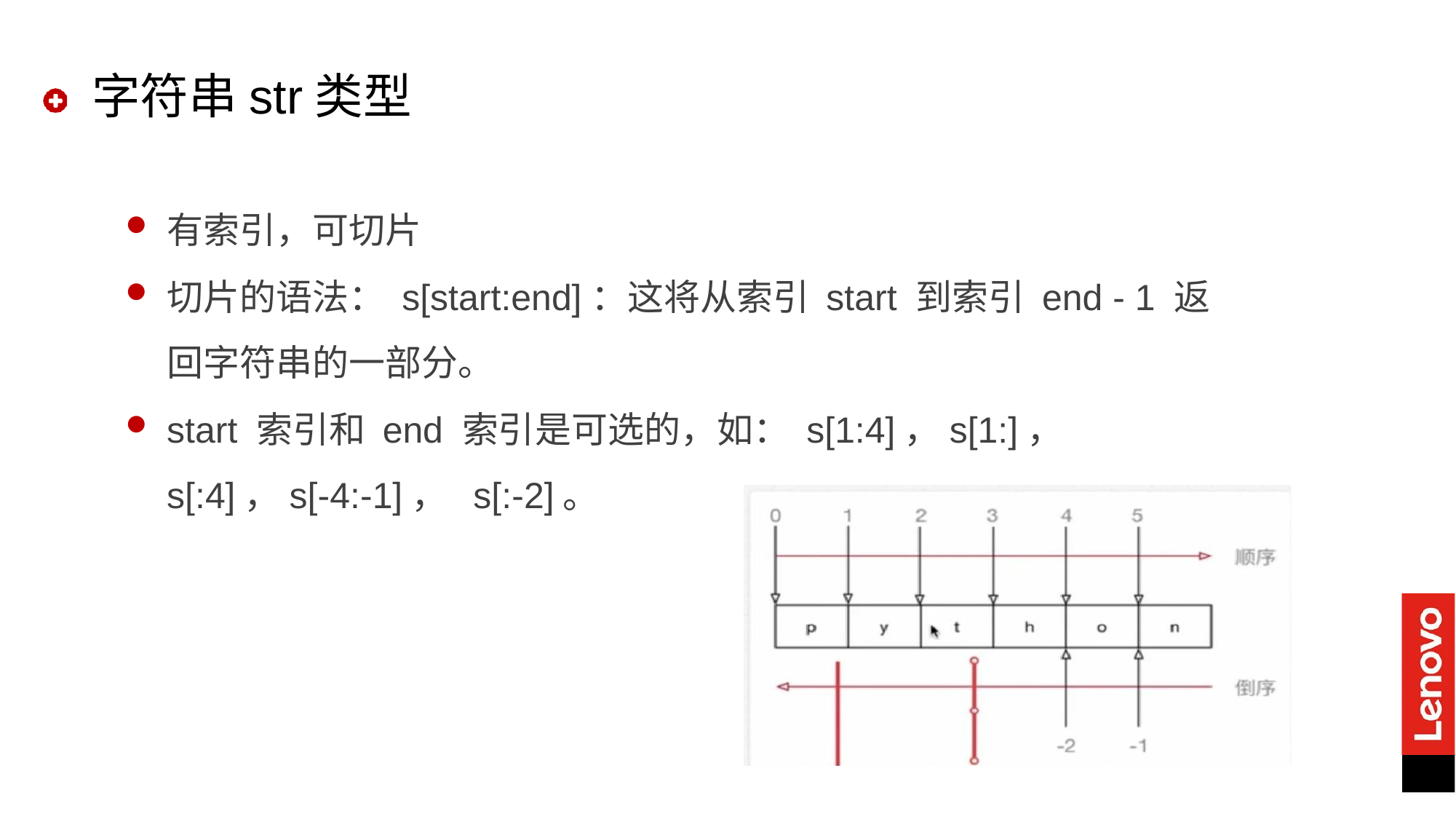

# 字符串str类型
有索引，可切片
切片的语法： s[start:end]：这将从索引 start 到索引 end - 1 返回字符串的一部分。
start 索引和 end 索引是可选的，如： s[1:4]，s[1:]， s[:4]，s[-4:-1]，  s[:-2]。

24